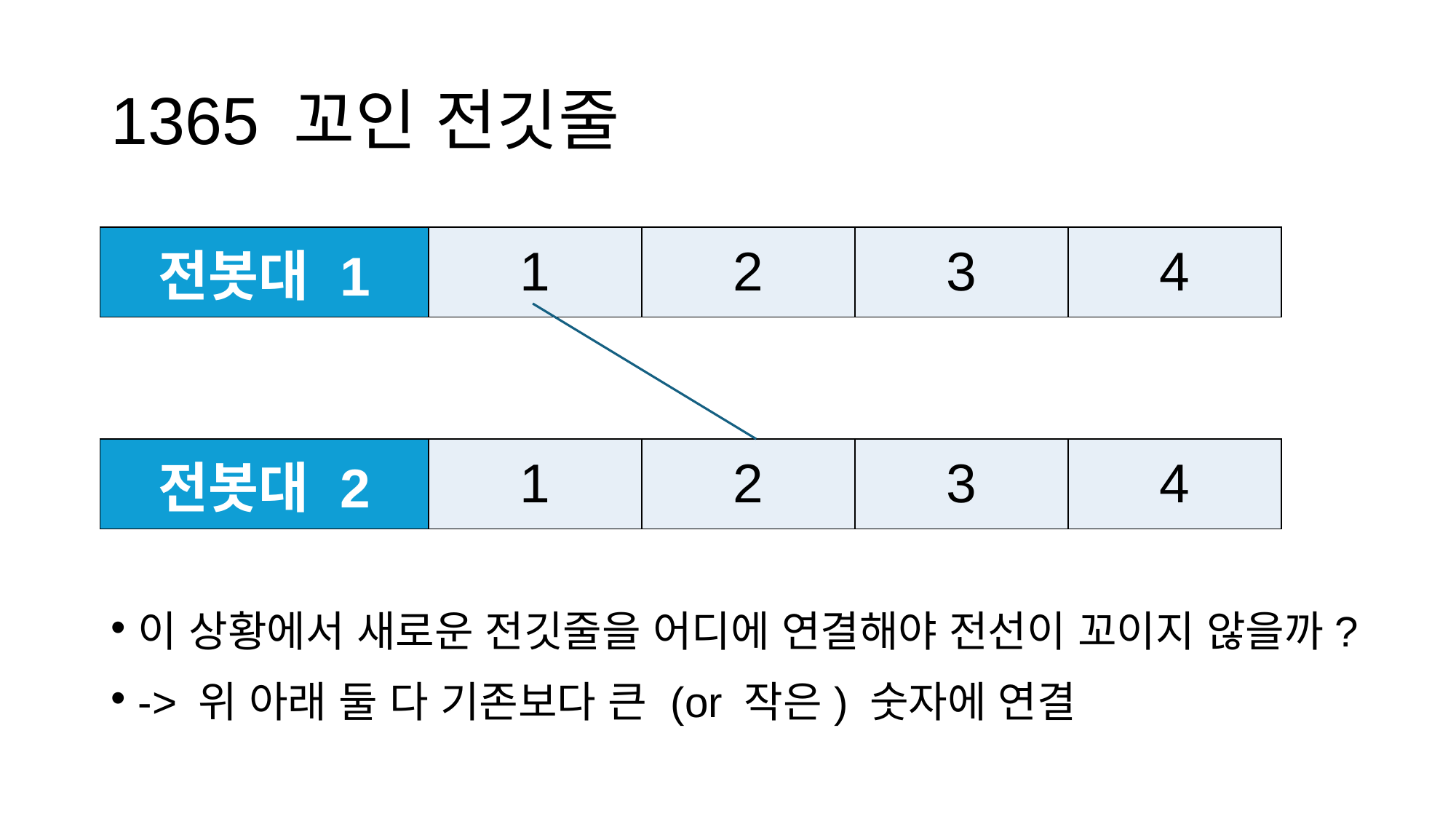

# 1365 꼬인 전깃줄
| 전봇대 1 | 1 | 2 | 3 | 4 |
| --- | --- | --- | --- | --- |
| 전봇대 2 | 1 | 2 | 3 | 4 |
| --- | --- | --- | --- | --- |

이 상황에서 새로운 전깃줄을 어디에 연결해야 전선이 꼬이지 않을까?
-> 위 아래 둘 다 기존보다 큰 (or 작은) 숫자에 연결